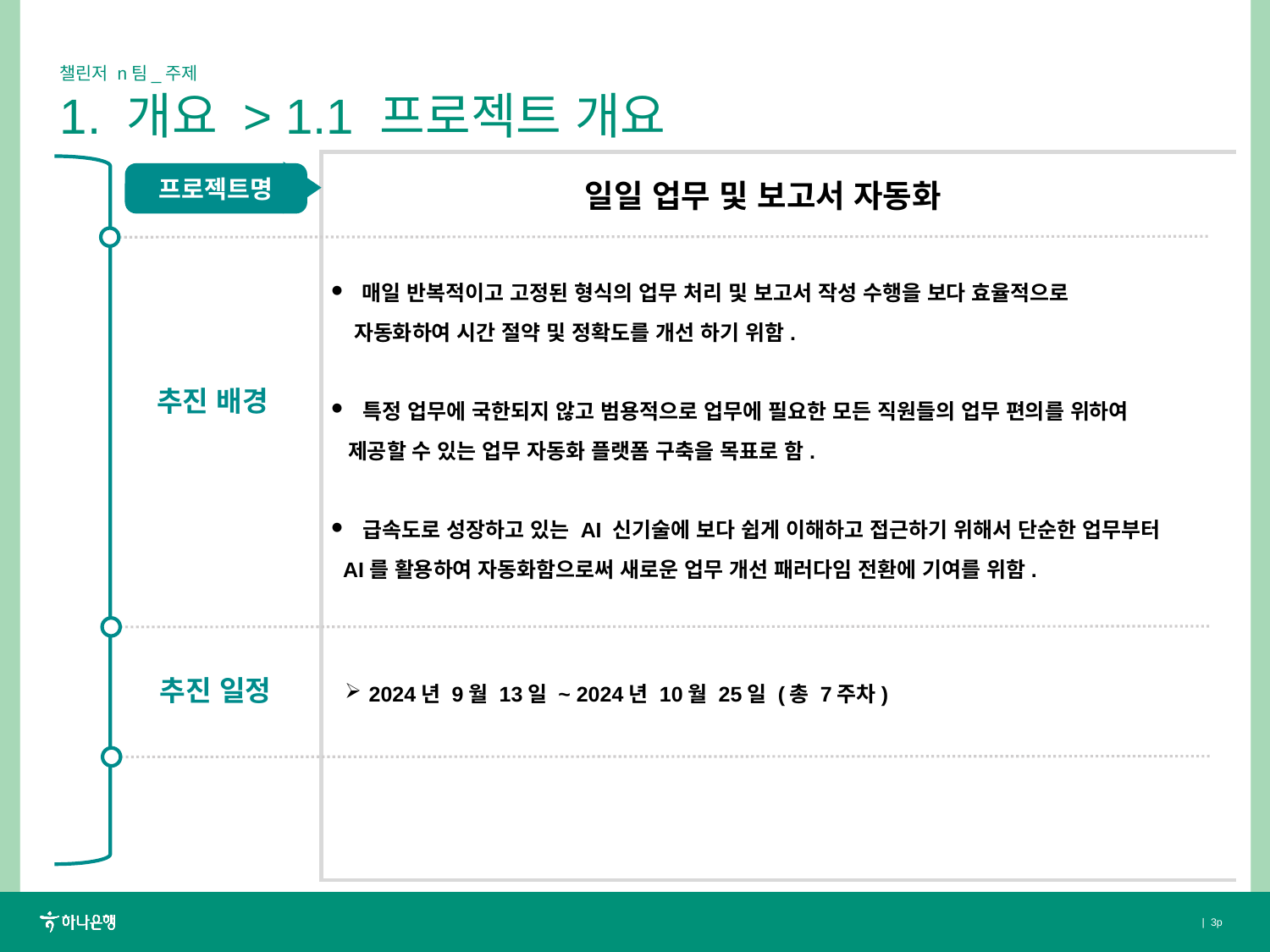

챌린저 n팀_주제
1. 개요 > 1.1 프로젝트 개요

예시 이미지
개요 및 배경은 하나로 합쳐도 무방

프로젝트 과제의 개요
해결하고자 하는 문제에 대한 간략한 설명

프로젝트명
일일 업무 및 보고서 자동화

 매일 반복적이고 고정된 형식의 업무 처리 및 보고서 작성 수행을 보다 효율적으로
   자동화하여 시간 절약 및 정확도를 개선 하기 위함.

 특정 업무에 국한되지 않고 범용적으로 업무에 필요한 모든 직원들의 업무 편의를 위하여
  제공할 수 있는 업무 자동화 플랫폼 구축을 목표로 함.

 급속도로 성장하고 있는 AI 신기술에 보다 쉽게 이해하고 접근하기 위해서 단순한 업무부터
  AI를 활용하여 자동화함으로써 새로운 업무 개선 패러다임 전환에 기여를 위함.
추진 배경

2024년 9월 13일 ~ 2024년 10월 25일 (총 7주차)
추진 일정